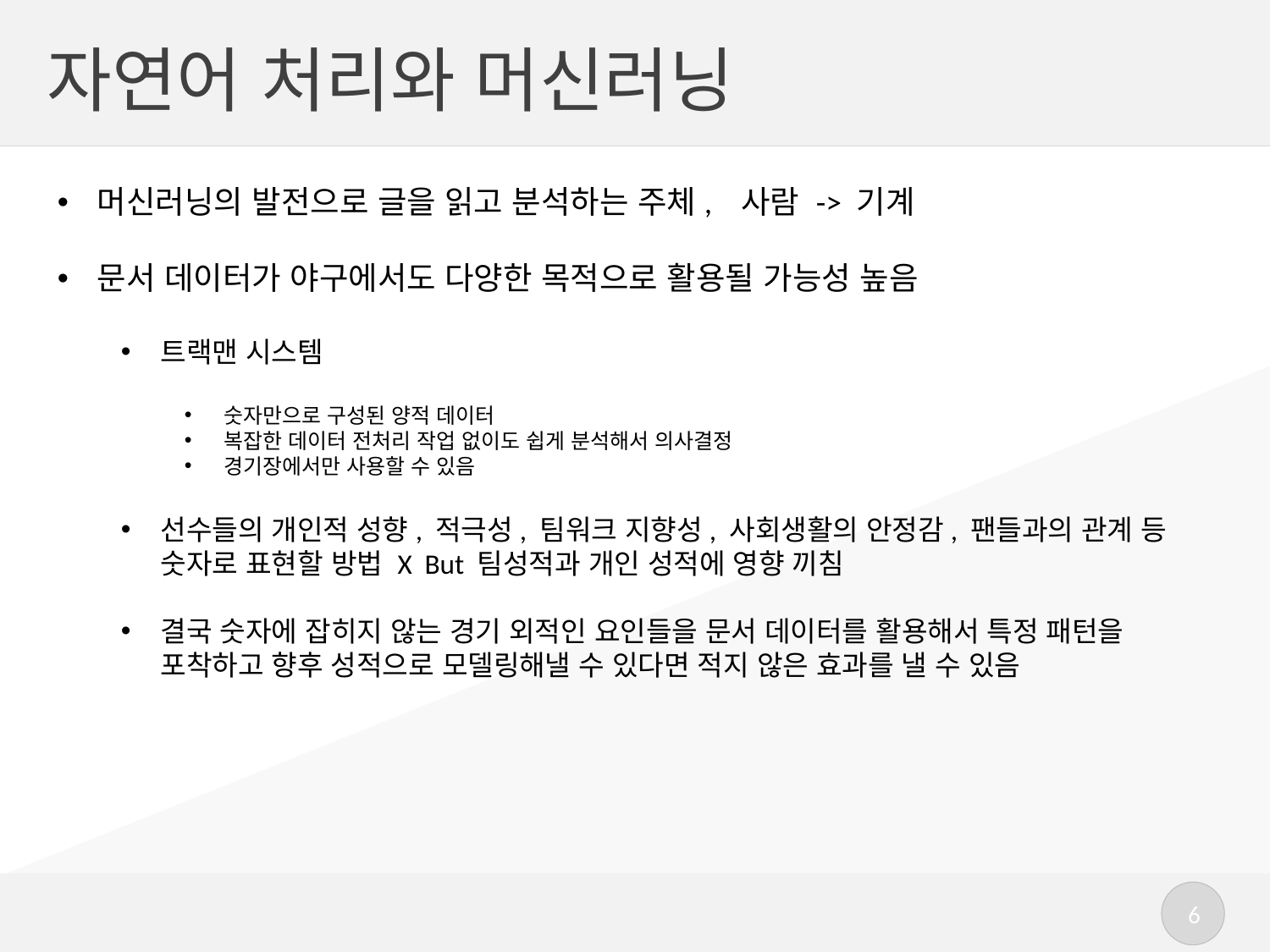

# 자연어 처리와 머신러닝
머신러닝의 발전으로 글을 읽고 분석하는 주체,   사람 -> 기계

문서 데이터가 야구에서도 다양한 목적으로 활용될 가능성 높음

트랙맨 시스템

숫자만으로 구성된 양적 데이터
복잡한 데이터 전처리 작업 없이도 쉽게 분석해서 의사결정
경기장에서만 사용할 수 있음

선수들의 개인적 성향, 적극성, 팀워크 지향성, 사회생활의 안정감, 팬들과의 관계 등 숫자로 표현할 방법 X  But 팀성적과 개인 성적에 영향 끼침

결국 숫자에 잡히지 않는 경기 외적인 요인들을 문서 데이터를 활용해서 특정 패턴을 포착하고 향후 성적으로 모델링해낼 수 있다면 적지 않은 효과를 낼 수 있음